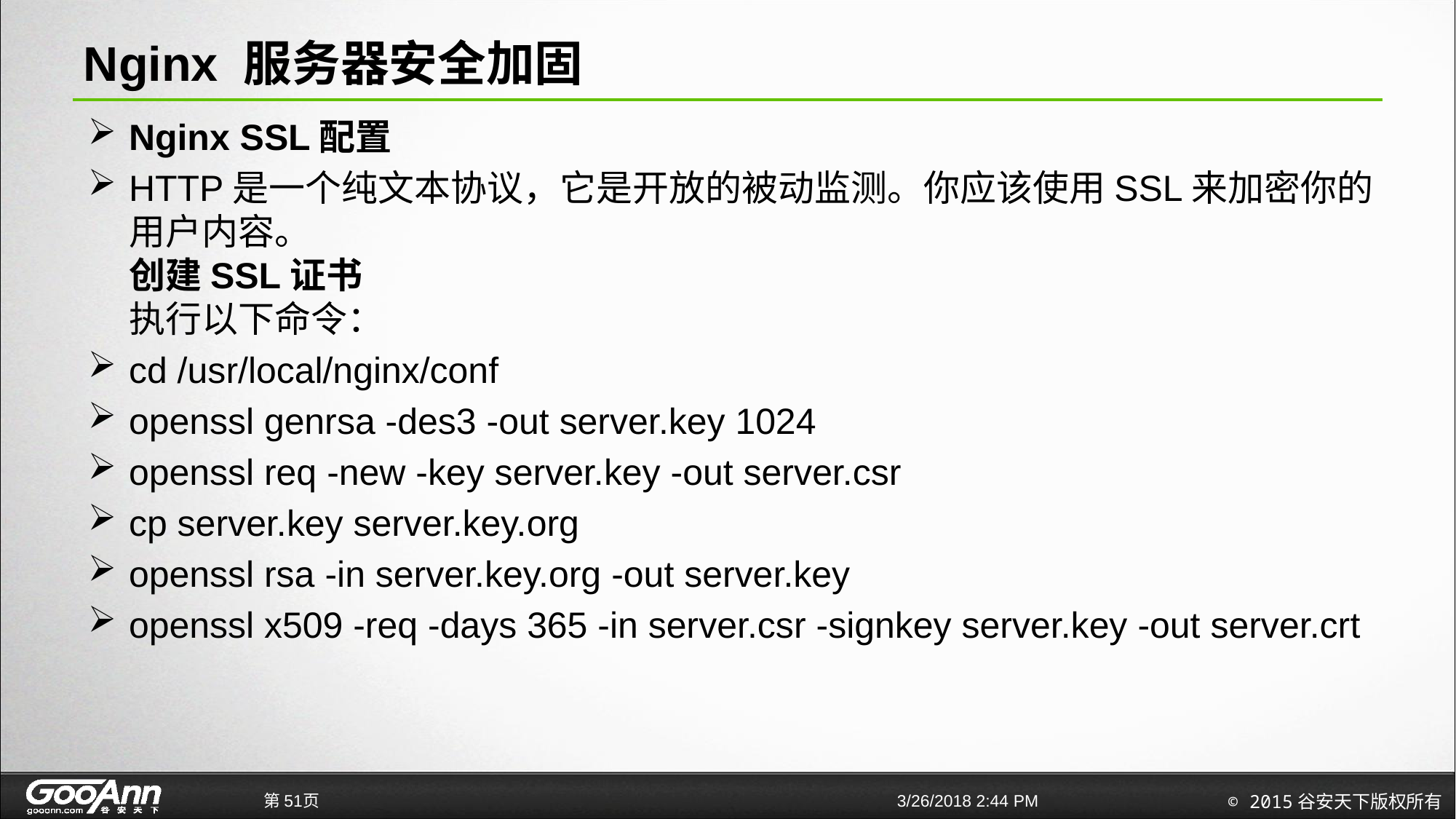

# Nginx 服务器安全加固
Nginx SSL配置
HTTP是一个纯文本协议，它是开放的被动监测。你应该使用SSL来加密你的用户内容。
创建SSL证书
执行以下命令：
cd /usr/local/nginx/conf
openssl genrsa -des3 -out server.key 1024
openssl req -new -key server.key -out server.csr
cp server.key server.key.org
openssl rsa -in server.key.org -out server.key
openssl x509 -req -days 365 -in server.csr -signkey server.key -out server.crt